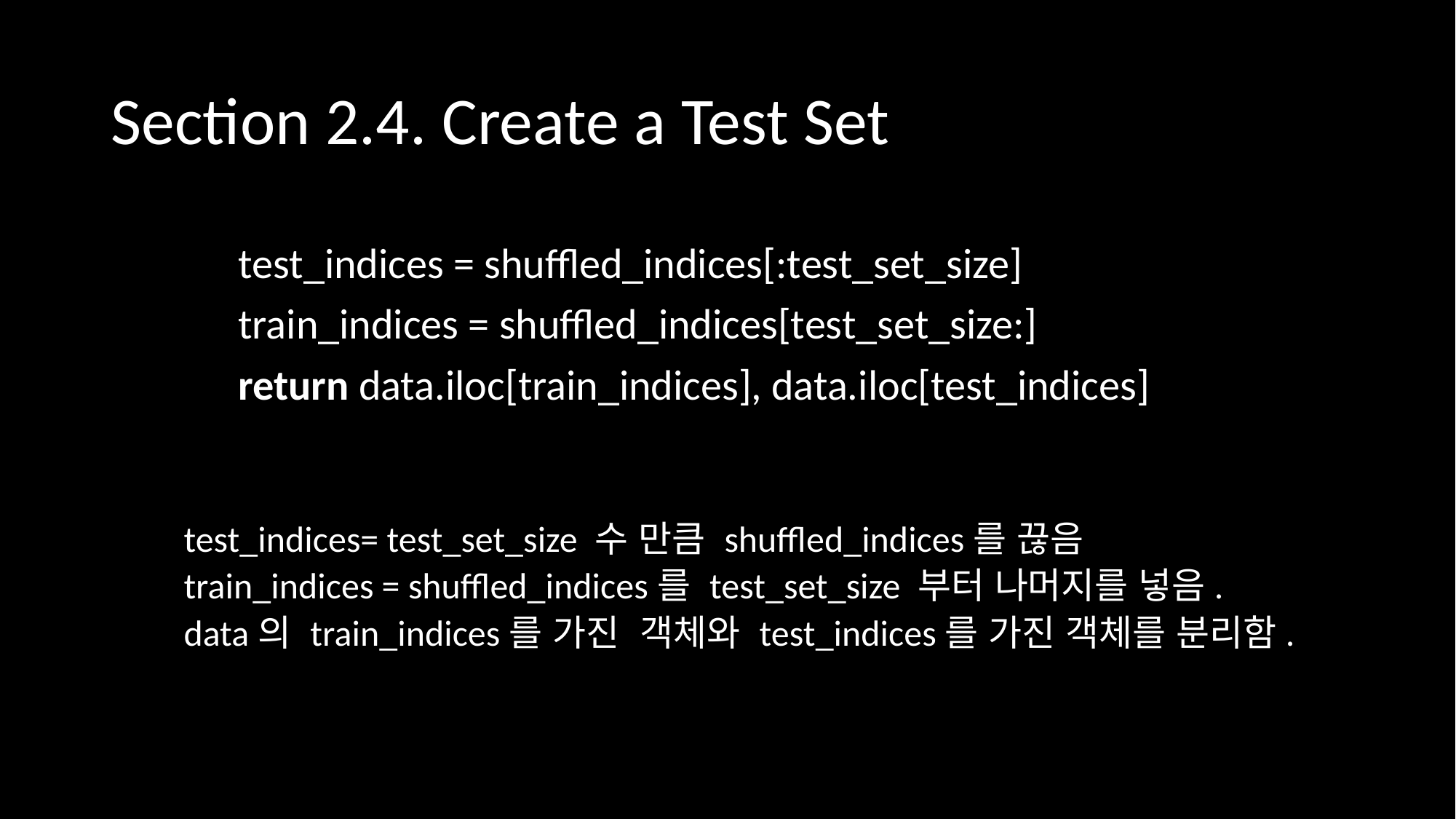

# Section 2.4. Create a Test Set
	test_indices = shuffled_indices[:test_set_size]
	train_indices = shuffled_indices[test_set_size:]
	return data.iloc[train_indices], data.iloc[test_indices]
test_indices= test_set_size 수 만큼 shuffled_indices를 끊음
train_indices = shuffled_indices를 test_set_size 부터 나머지를 넣음.
data의 train_indices를 가진  객체와 test_indices를 가진 객체를 분리함.